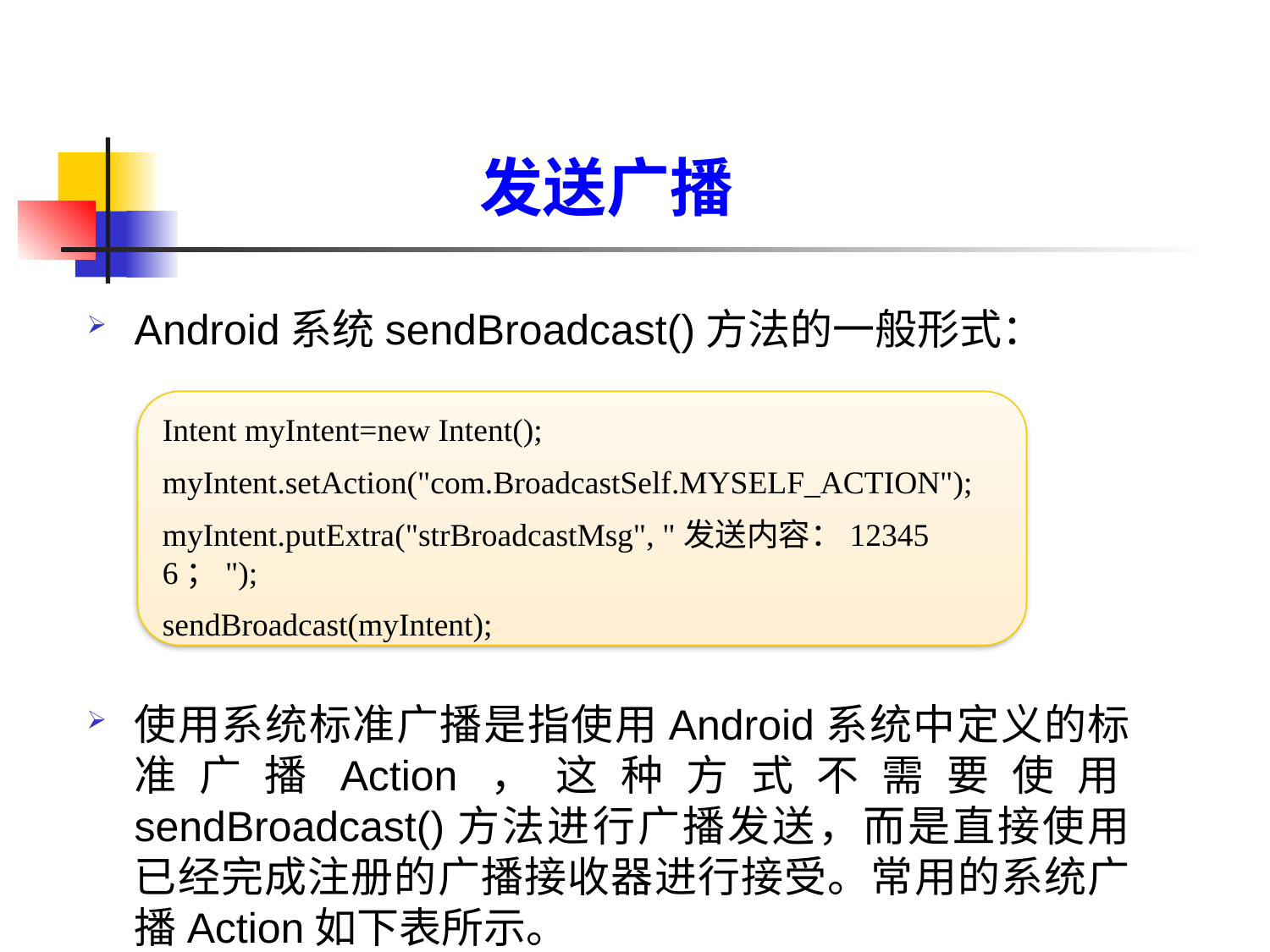

发送广播
Android系统sendBroadcast()方法的一般形式：

使用系统标准广播是指使用Android系统中定义的标准广播Action，这种方式不需要使用sendBroadcast()方法进行广播发送，而是直接使用已经完成注册的广播接收器进行接受。常用的系统广播Action如下表所示。

Intent myIntent=new Intent();
myIntent.setAction("com.BroadcastSelf.MYSELF_ACTION");
myIntent.putExtra("strBroadcastMsg", "发送内容：123456；");
sendBroadcast(myIntent);